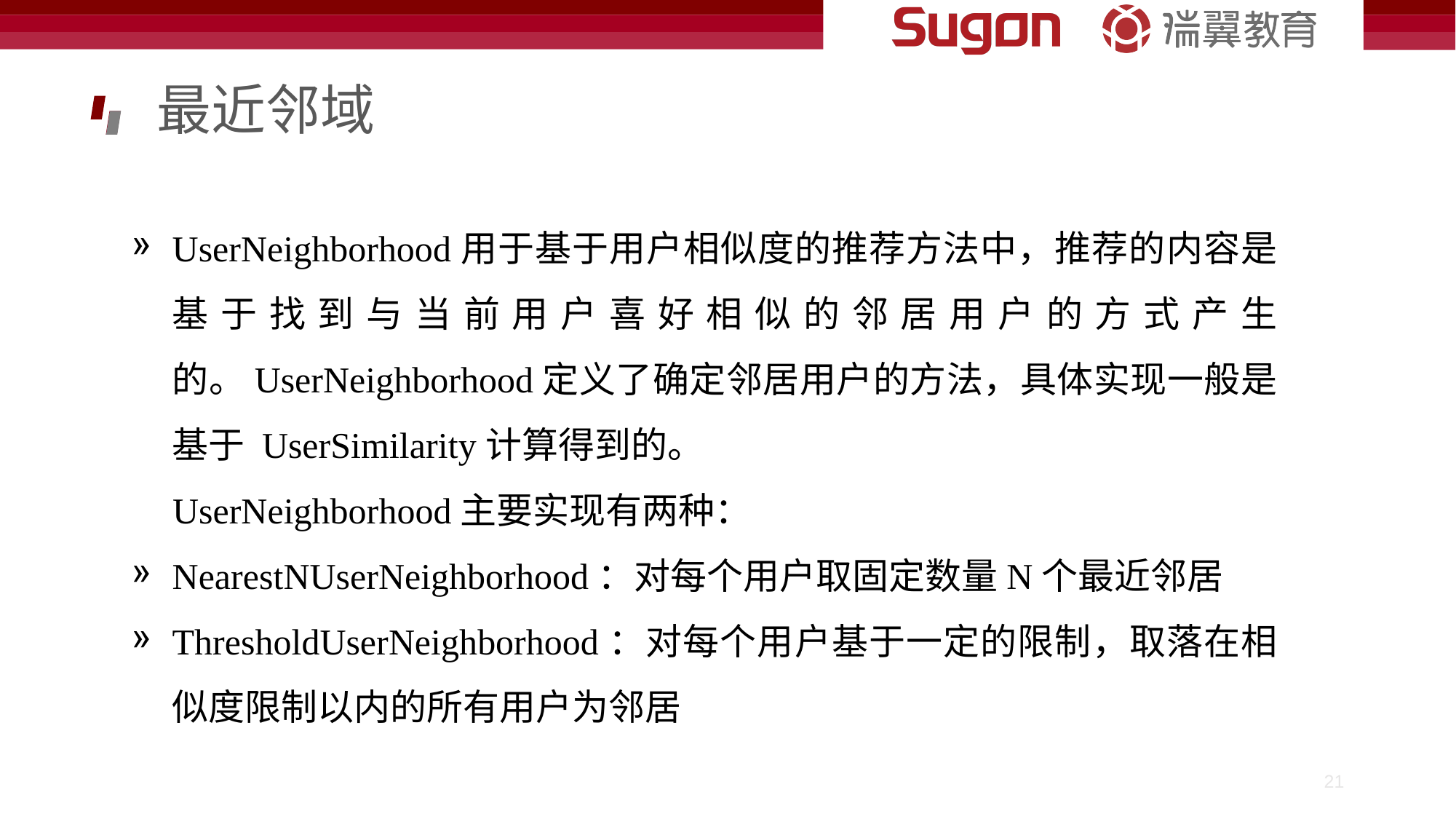

# 最近邻域

UserNeighborhood用于基于用户相似度的推荐方法中，推荐的内容是基于找到与当前用户喜好相似的邻居用户的方式产生的。UserNeighborhood定义了确定邻居用户的方法，具体实现一般是基于 UserSimilarity计算得到的。
     UserNeighborhood主要实现有两种：
NearestNUserNeighborhood：对每个用户取固定数量N个最近邻居
ThresholdUserNeighborhood：对每个用户基于一定的限制，取落在相似度限制以内的所有用户为邻居
21